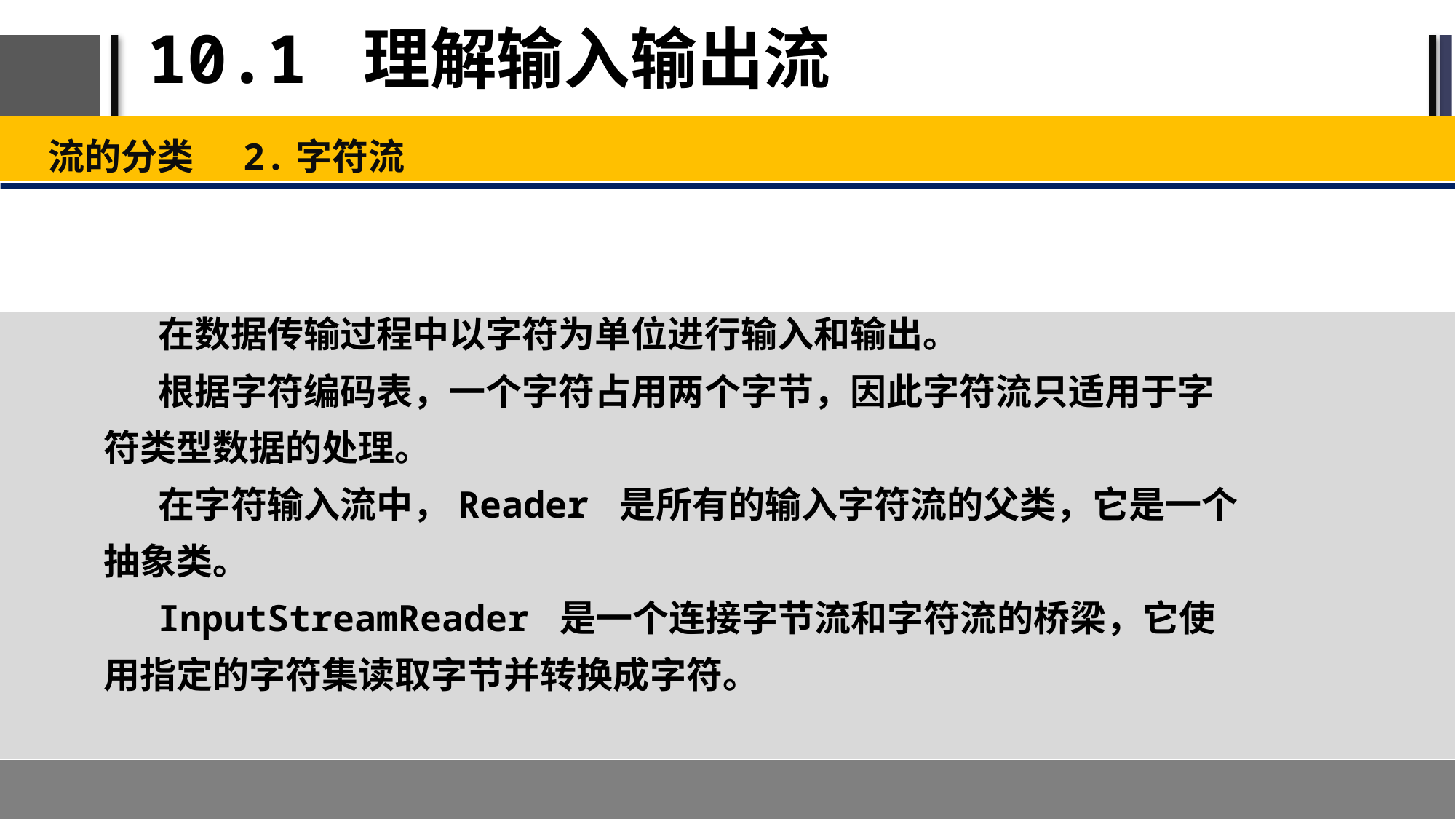

# 10.1 理解输入输出流

流的分类     2.字符流

在数据传输过程中以字符为单位进行输入和输出。
根据字符编码表，一个字符占用两个字节，因此字符流只适用于字符类型数据的处理。
在字符输入流中，Reader 是所有的输入字符流的父类，它是一个抽象类。
InputStreamReader 是一个连接字节流和字符流的桥梁，它使用指定的字符集读取字节并转换成字符。